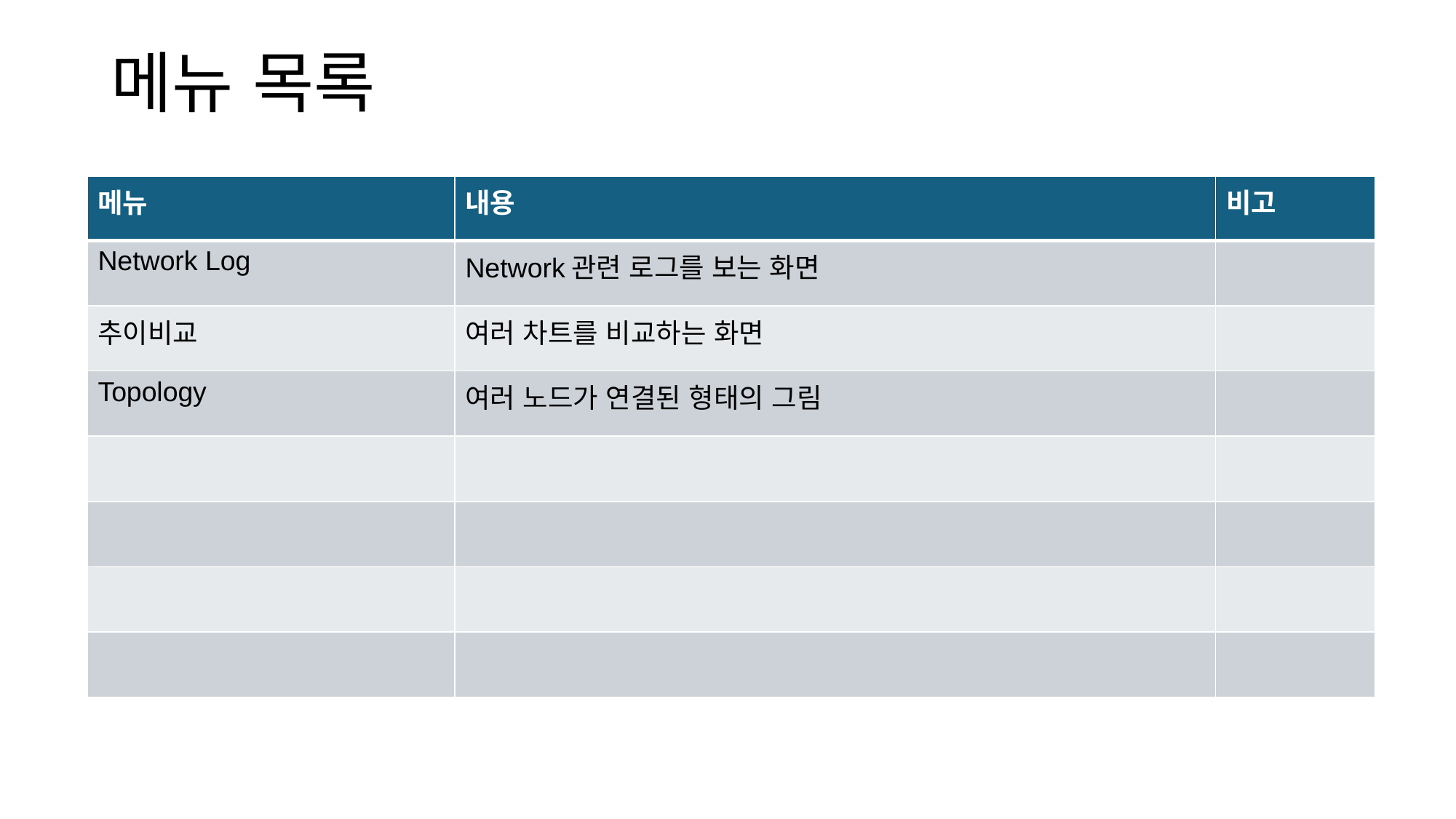

# 메뉴 목록
| 메뉴 | 내용 | 비고 |
| --- | --- | --- |
| Network Log | Network관련 로그를 보는 화면 |  |
| 추이비교 | 여러 차트를 비교하는 화면 |  |
| Topology | 여러 노드가 연결된 형태의 그림 |  |
|  |  |  |
|  |  |  |
|  |  |  |
|  |  |  |